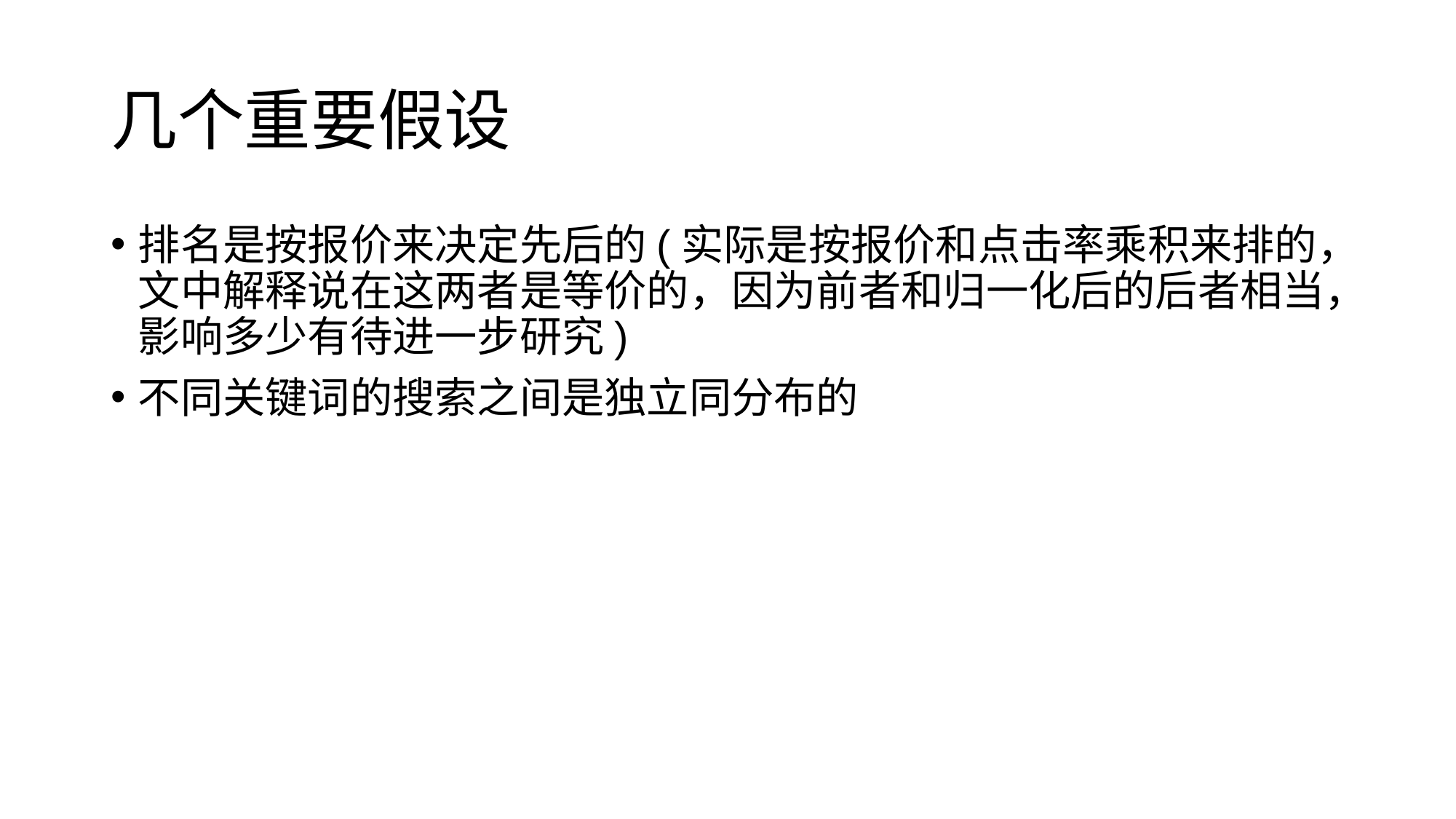

# 几个重要假设
排名是按报价来决定先后的(实际是按报价和点击率乘积来排的，文中解释说在这两者是等价的，因为前者和归一化后的后者相当，影响多少有待进一步研究)
不同关键词的搜索之间是独立同分布的